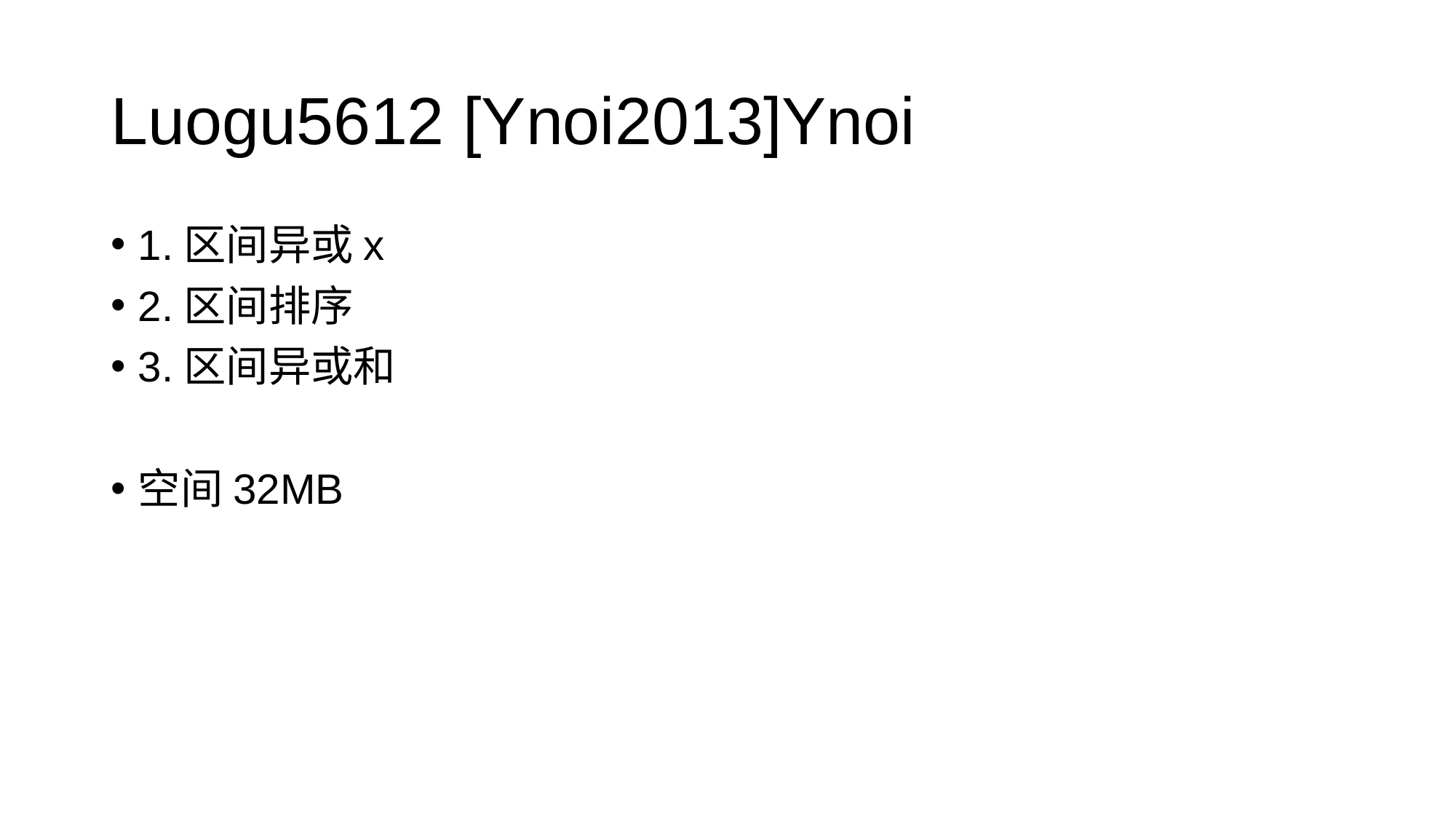

# Luogu5612 [Ynoi2013]Ynoi
1.区间异或x
2.区间排序
3.区间异或和

空间32MB